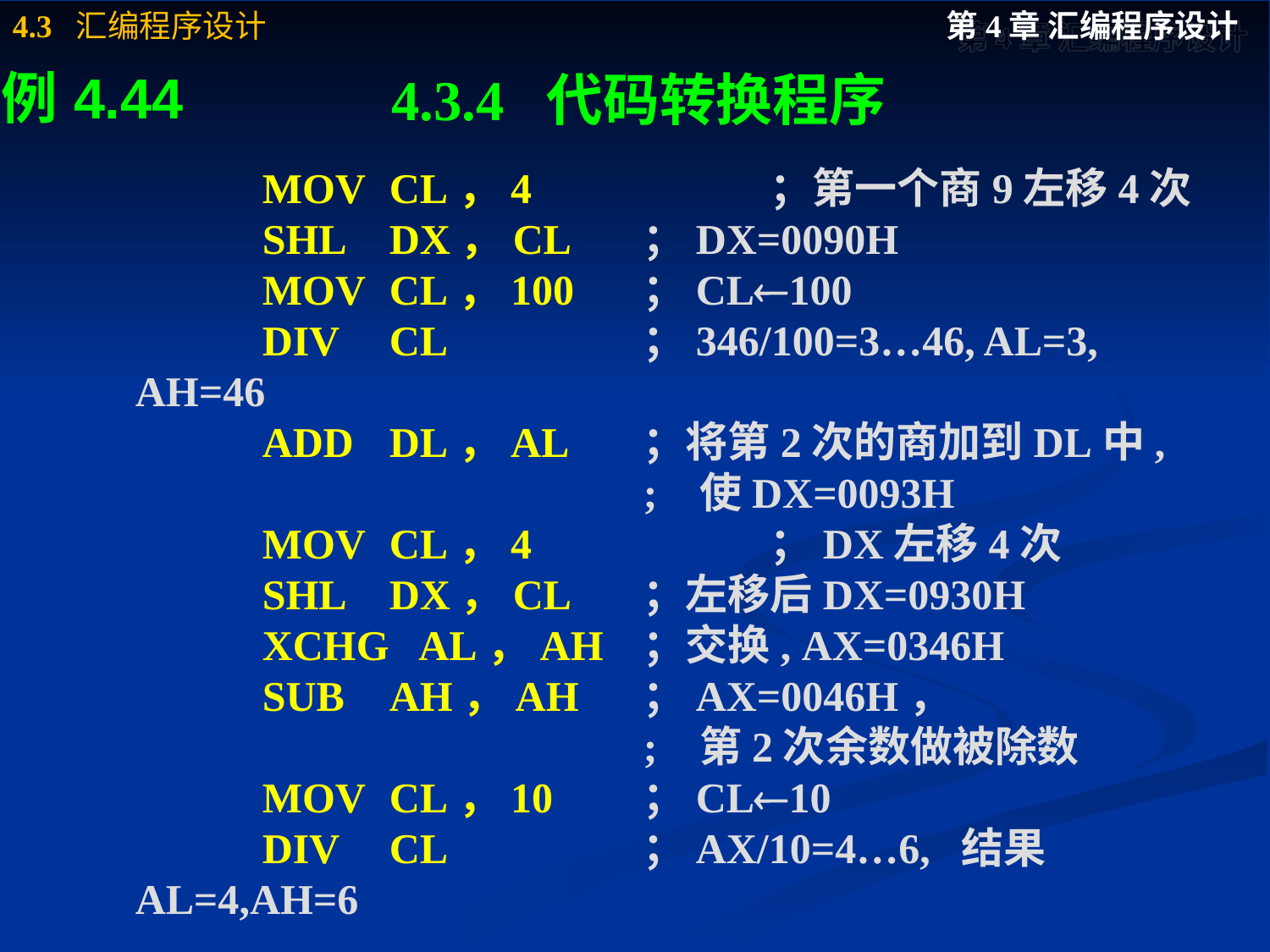

# 4.3.4  代码转换程序
例4.44
		MOV	CL，4		；第一个商9左移4次
		SHL	DX，CL	；DX=0090H
		MOV	CL，100	；CL←100
		DIV	CL		；346/100=3…46, AL=3,  AH=46
		ADD	DL，AL  	；将第2次的商加到DL中,
					;   使DX=0093H
		MOV	CL，4		；DX左移4次
		SHL	DX，CL	；左移后DX=0930H
		XCHG   AL，AH	；交换, AX=0346H
		SUB	AH，AH   	；AX=0046H，
					;   第2次余数做被除数
		MOV	CL，10	；CL←10
		DIV	CL		；AX/10=4…6,  结果AL=4,AH=6